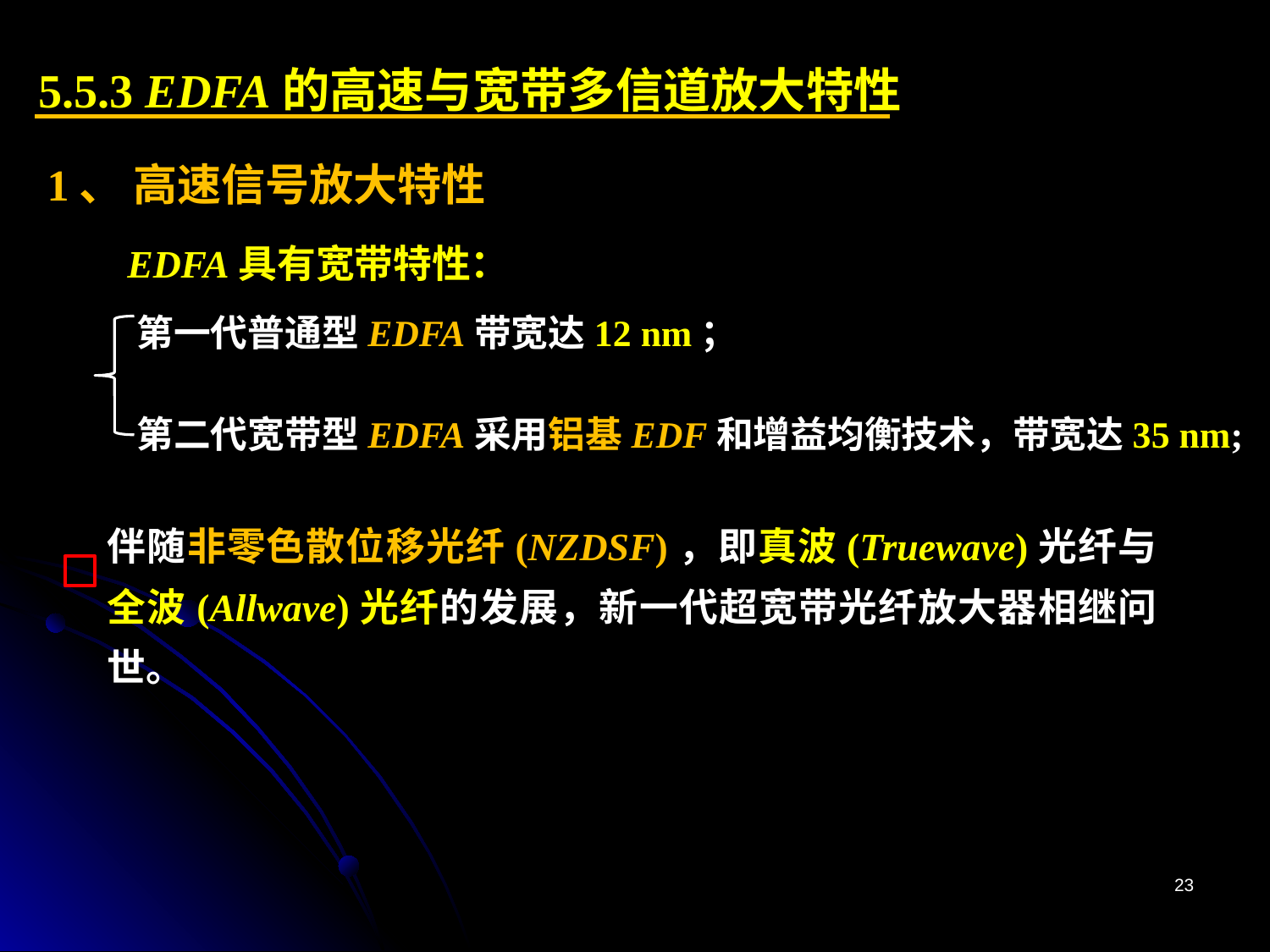

5.5.3 EDFA的高速与宽带多信道放大特性
1、 高速信号放大特性
EDFA具有宽带特性：
第一代普通型EDFA带宽达12 nm；
第二代宽带型EDFA采用铝基EDF和增益均衡技术，带宽达35 nm;

伴随非零色散位移光纤(NZDSF)，即真波(Truewave)光纤与全波(Allwave)光纤的发展，新一代超宽带光纤放大器相继问世。

23